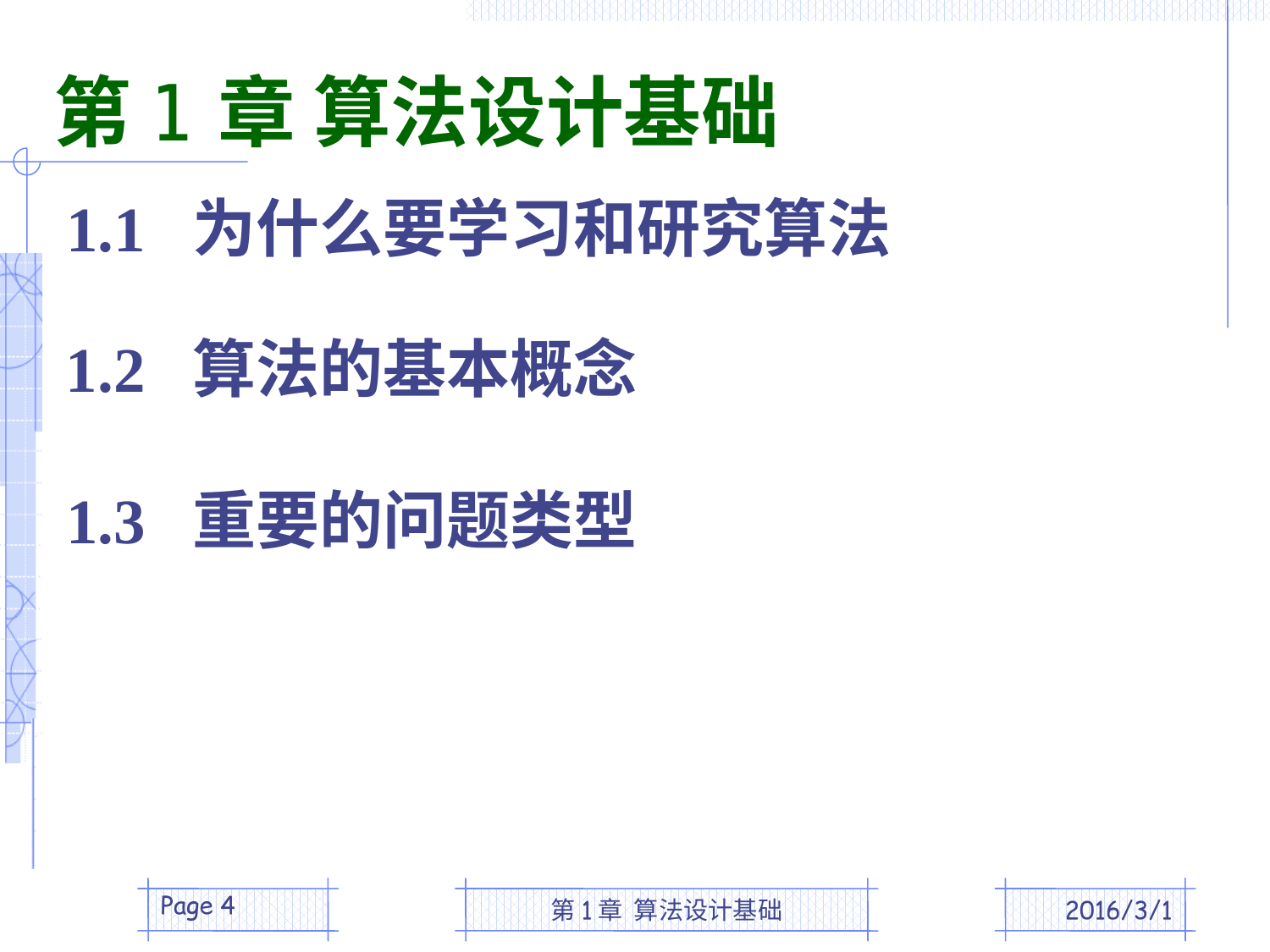

第1章 算法设计基础
1.1  为什么要学习和研究算法
1.2  算法的基本概念
1.3  重要的问题类型
Page 4
第1章  算法设计基础
2016/3/1